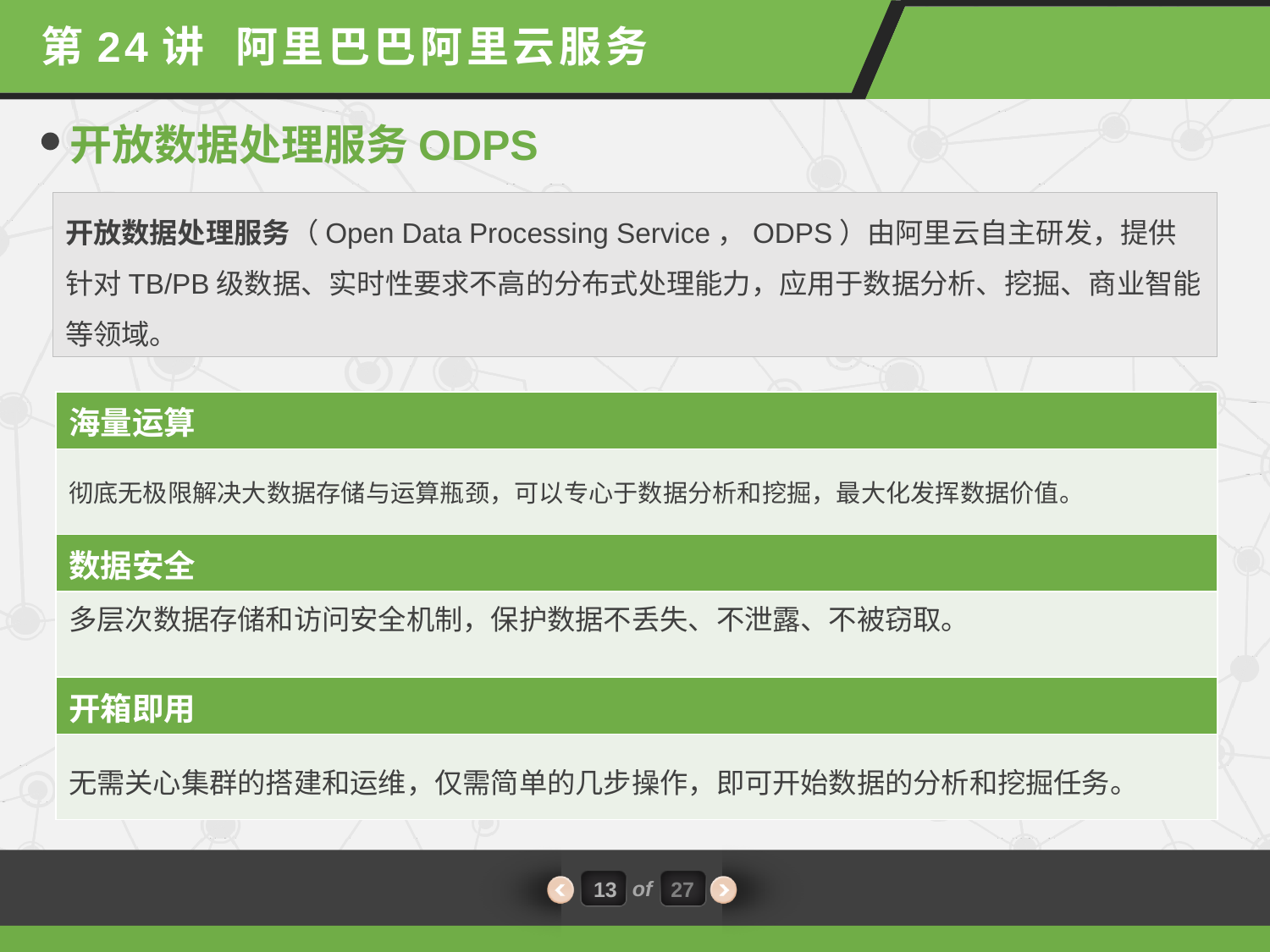

第24讲  阿里巴巴阿里云服务
开放数据处理服务ODPS

开放数据处理服务（Open Data Processing Service，ODPS）由阿里云自主研发，提供针对TB/PB级数据、实时性要求不高的分布式处理能力，应用于数据分析、挖掘、商业智能等领域。
| 海量运算 |
| --- |
| 彻底无极限解决大数据存储与运算瓶颈，可以专心于数据分析和挖掘，最大化发挥数据价值。 |
| 数据安全 |
| 多层次数据存储和访问安全机制，保护数据不丢失、不泄露、不被窃取。 |
| 开箱即用 |
| 无需关心集群的搭建和运维，仅需简单的几步操作，即可开始数据的分析和挖掘任务。 |
13